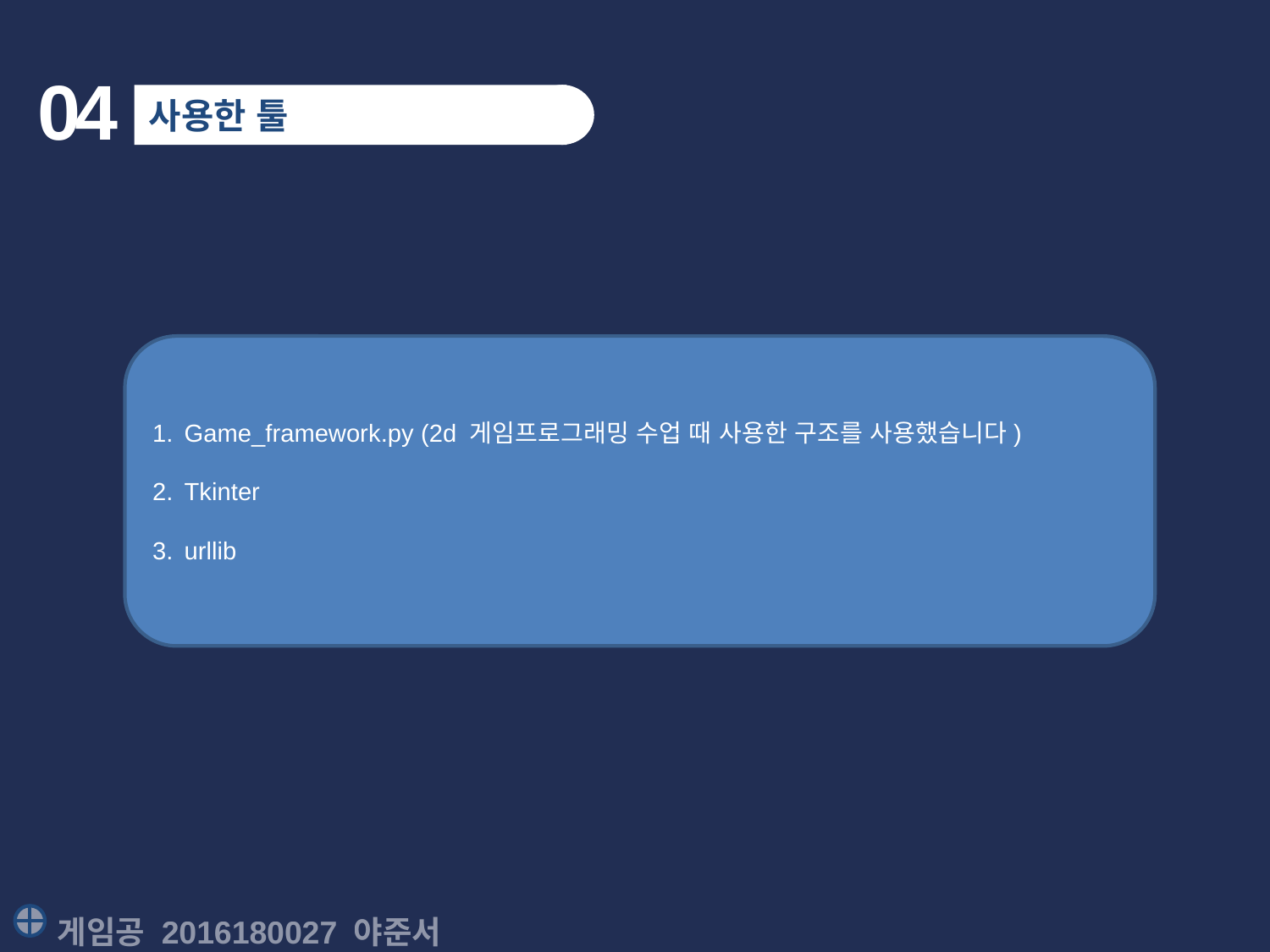

04

사용한 툴
Game_framework.py (2d 게임프로그래밍 수업 때 사용한 구조를 사용했습니다)

Tkinter

urllib

게임공 2016180027 야준서